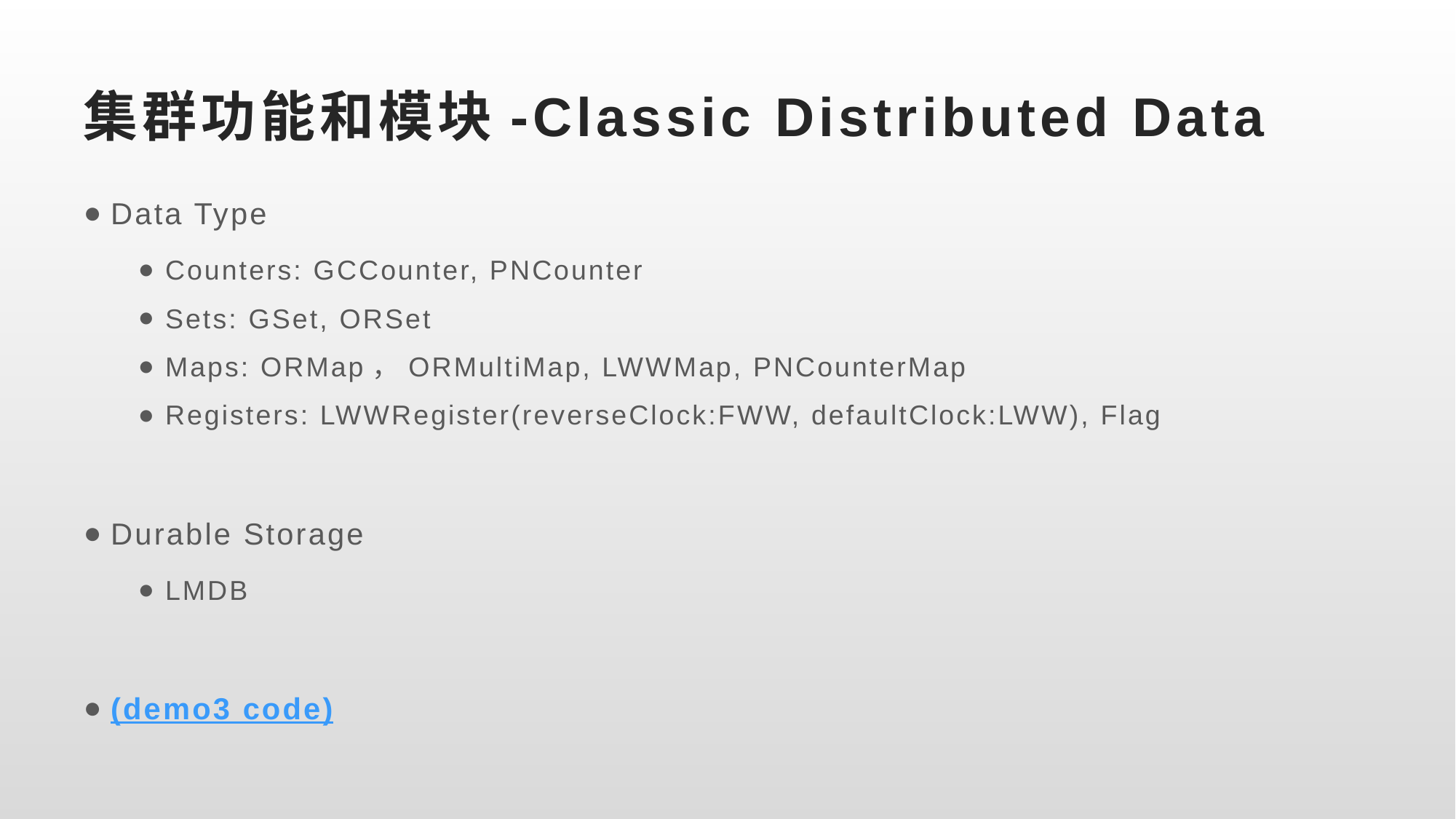

# 集群功能和模块-Classic Distributed Data
Data Type
Counters: GCCounter, PNCounter
Sets: GSet, ORSet
Maps: ORMap，ORMultiMap, LWWMap, PNCounterMap
Registers: LWWRegister(reverseClock:FWW, defaultClock:LWW), Flag

Durable Storage
LMDB

(demo3 code)